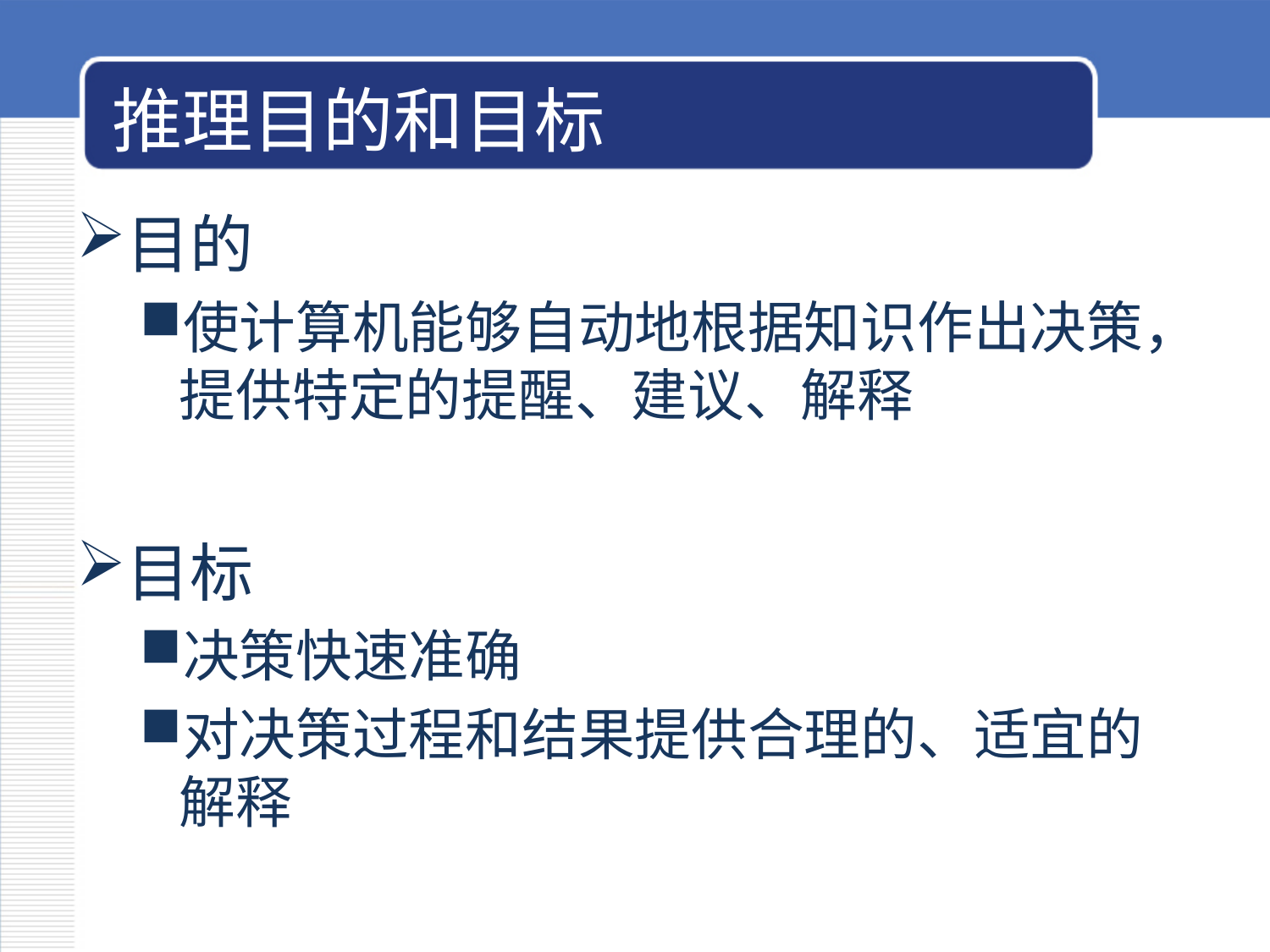

# 推理目的和目标
目的
使计算机能够自动地根据知识作出决策，提供特定的提醒、建议、解释

目标
决策快速准确
对决策过程和结果提供合理的、适宜的解释